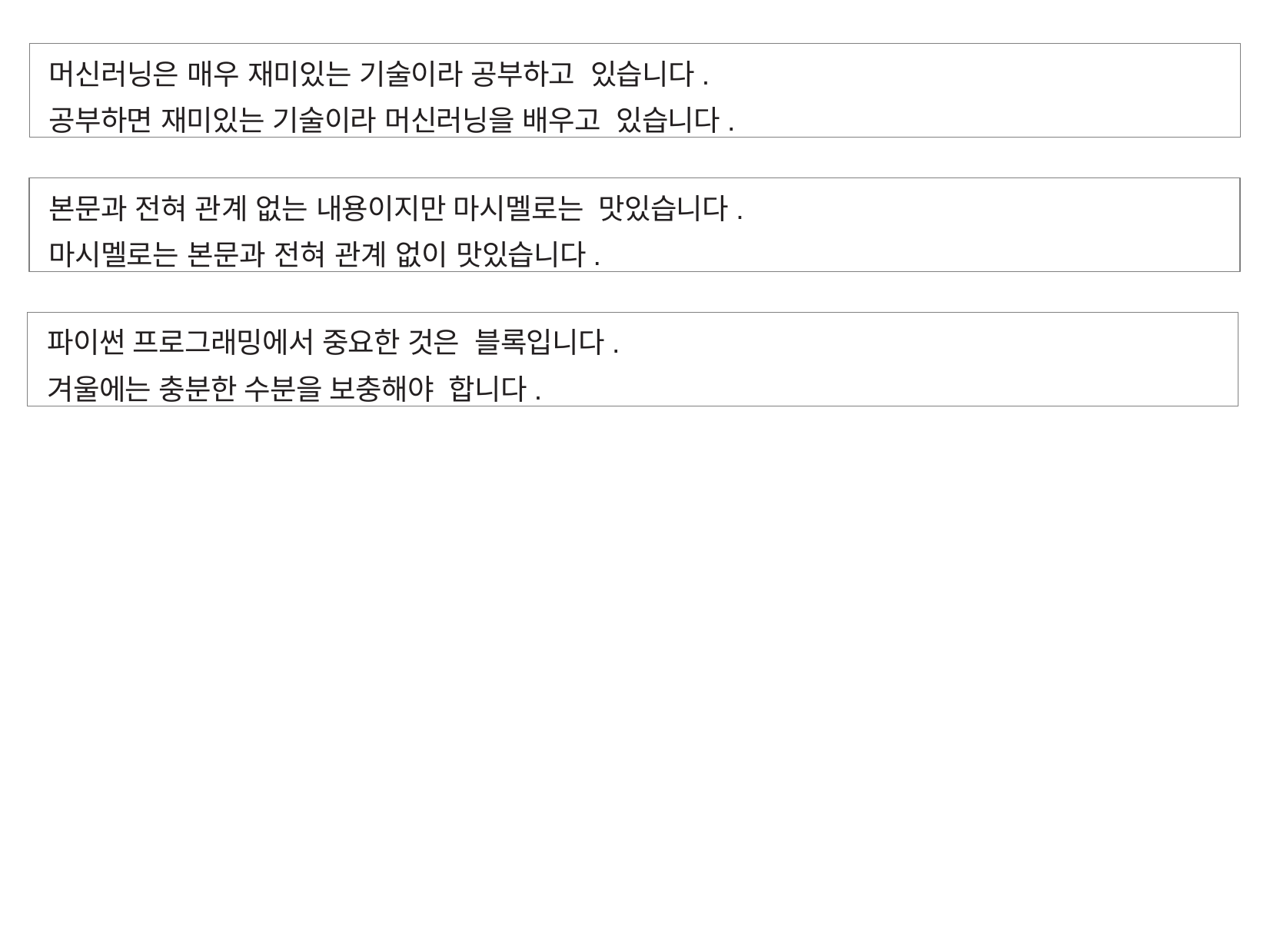

머신러닝은 매우 재미있는 기술이라 공부하고  있습니다.
공부하면 재미있는 기술이라 머신러닝을 배우고  있습니다.
본문과 전혀 관계 없는 내용이지만 마시멜로는  맛있습니다.
마시멜로는 본문과 전혀 관계 없이 맛있습니다.
파이썬 프로그래밍에서 중요한 것은  블록입니다.
겨울에는 충분한 수분을 보충해야  합니다.